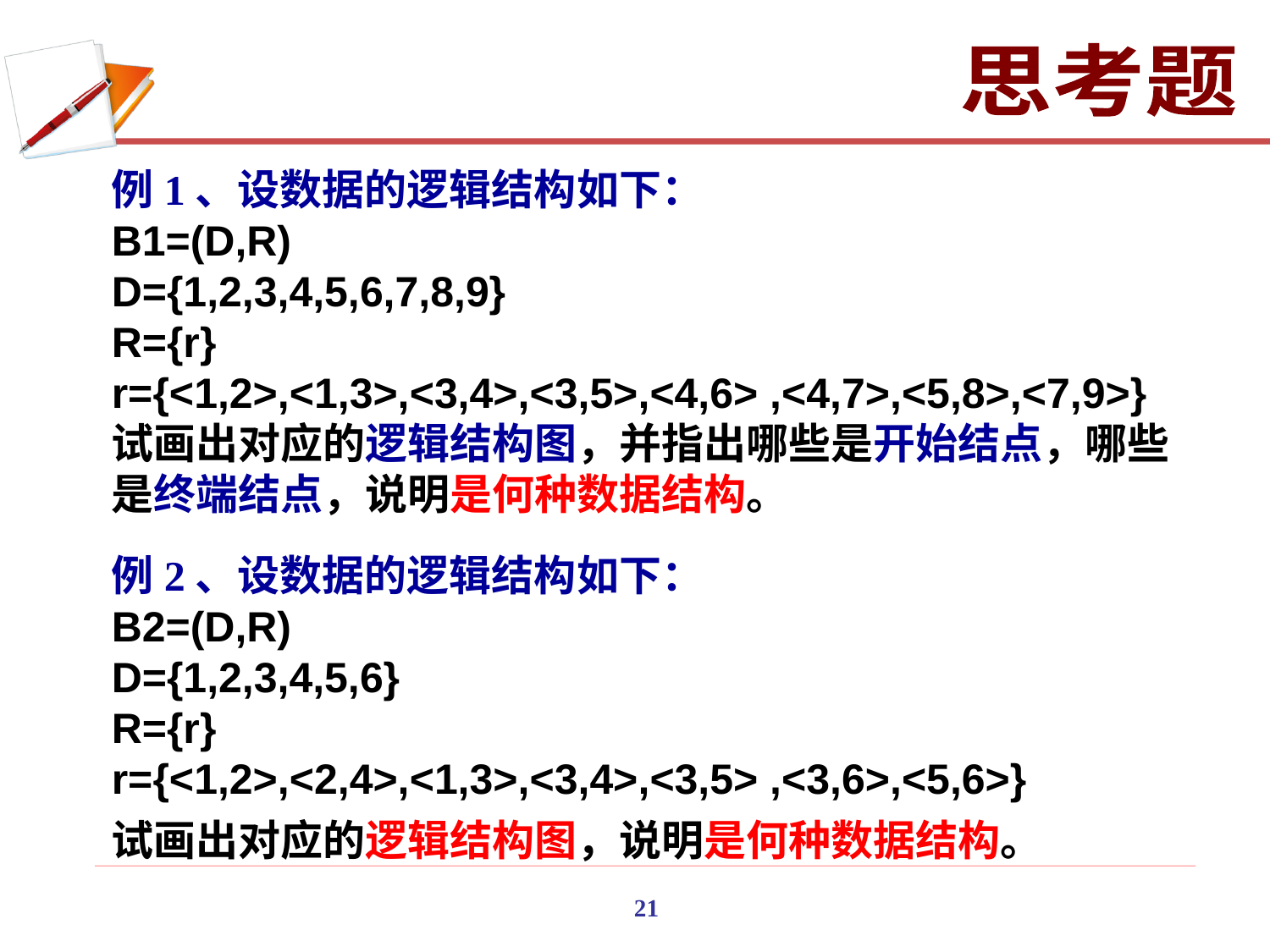

思考题
例1、设数据的逻辑结构如下：
B1=(D,R)
D={1,2,3,4,5,6,7,8,9}
R={r}
r={<1,2>,<1,3>,<3,4>,<3,5>,<4,6> ,<4,7>,<5,8>,<7,9>}
试画出对应的逻辑结构图，并指出哪些是开始结点，哪些是终端结点，说明是何种数据结构。
例2、设数据的逻辑结构如下：
B2=(D,R)
D={1,2,3,4,5,6}
R={r}
r={<1,2>,<2,4>,<1,3>,<3,4>,<3,5> ,<3,6>,<5,6>}
试画出对应的逻辑结构图，说明是何种数据结构。